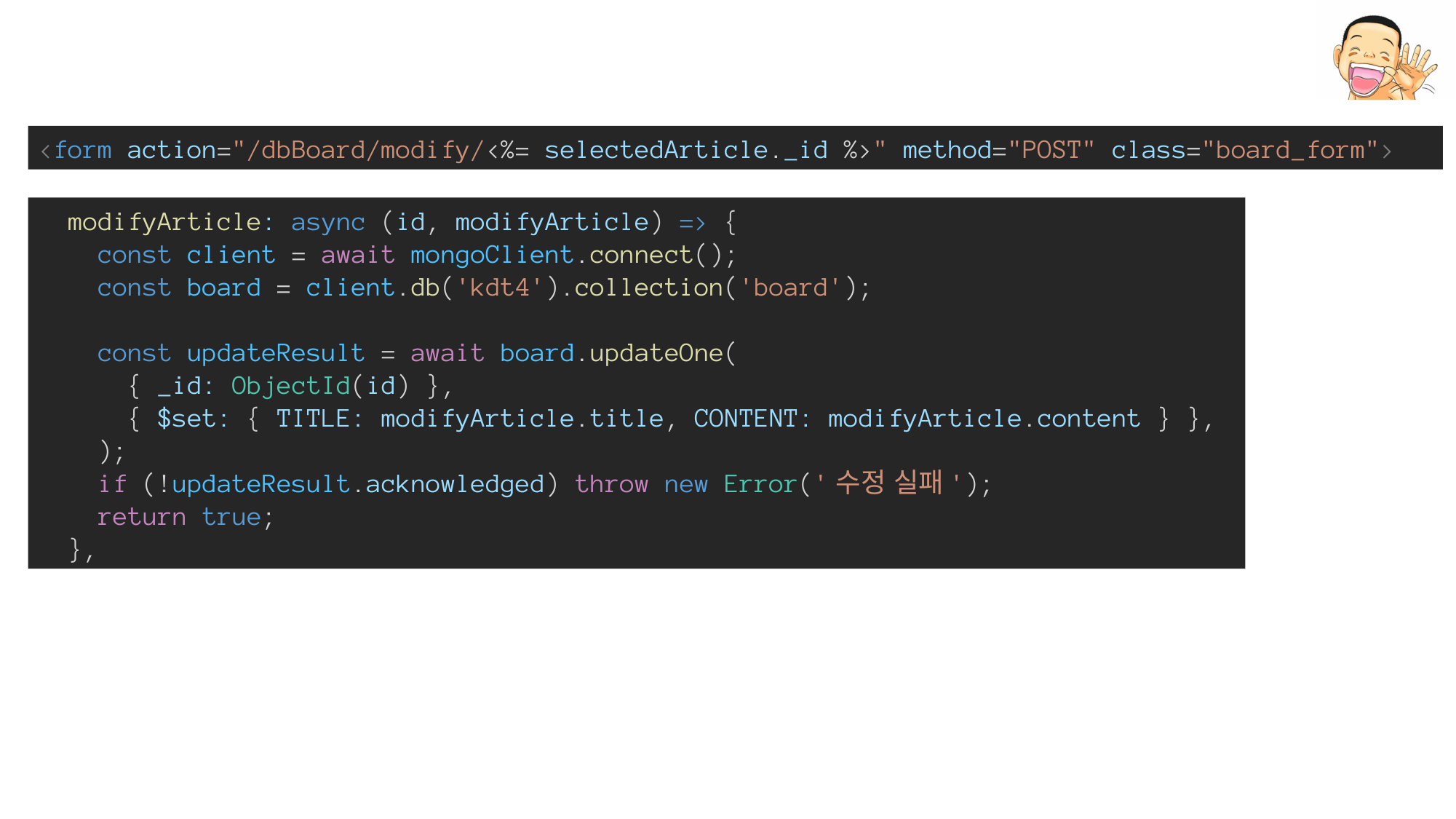

<form action="/dbBoard/modify/<%= selectedArticle._id %>" method="POST" class="board_form">
  modifyArticle: async (id, modifyArticle) => {
    const client = await mongoClient.connect();
    const board = client.db('kdt4').collection('board');
    const updateResult = await board.updateOne(
      { _id: ObjectId(id) },
      { $set: { TITLE: modifyArticle.title, CONTENT: modifyArticle.content } },
    );
    if (!updateResult.acknowledged) throw new Error('수정 실패');
    return true;
  },